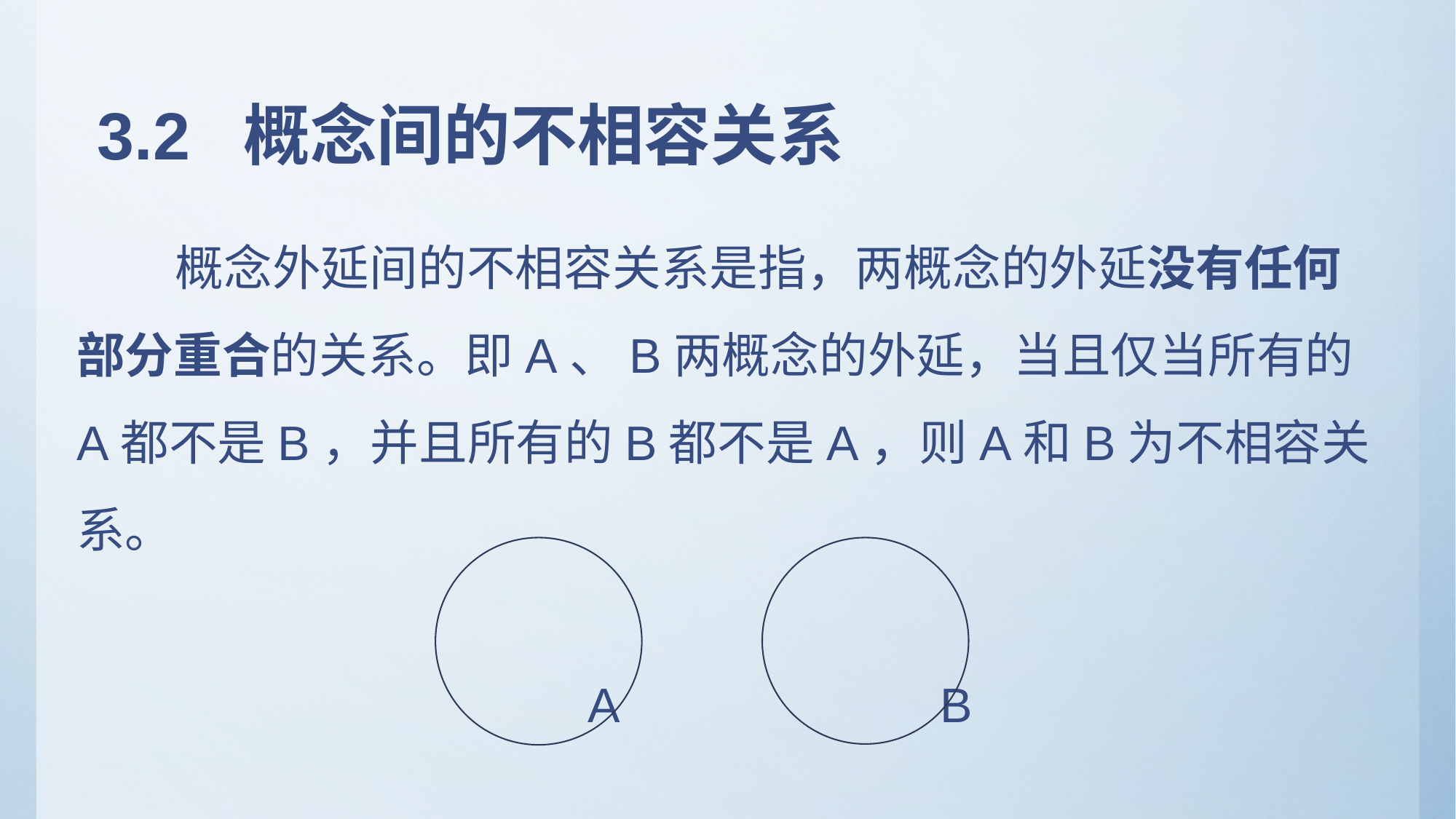

# 3.2  概念间的不相容关系
        概念外延间的不相容关系是指，两概念的外延没有任何部分重合的关系。即A、B两概念的外延，当且仅当所有的A都不是B，并且所有的B都不是A，则A和B为不相容关系。

                                      A                        B